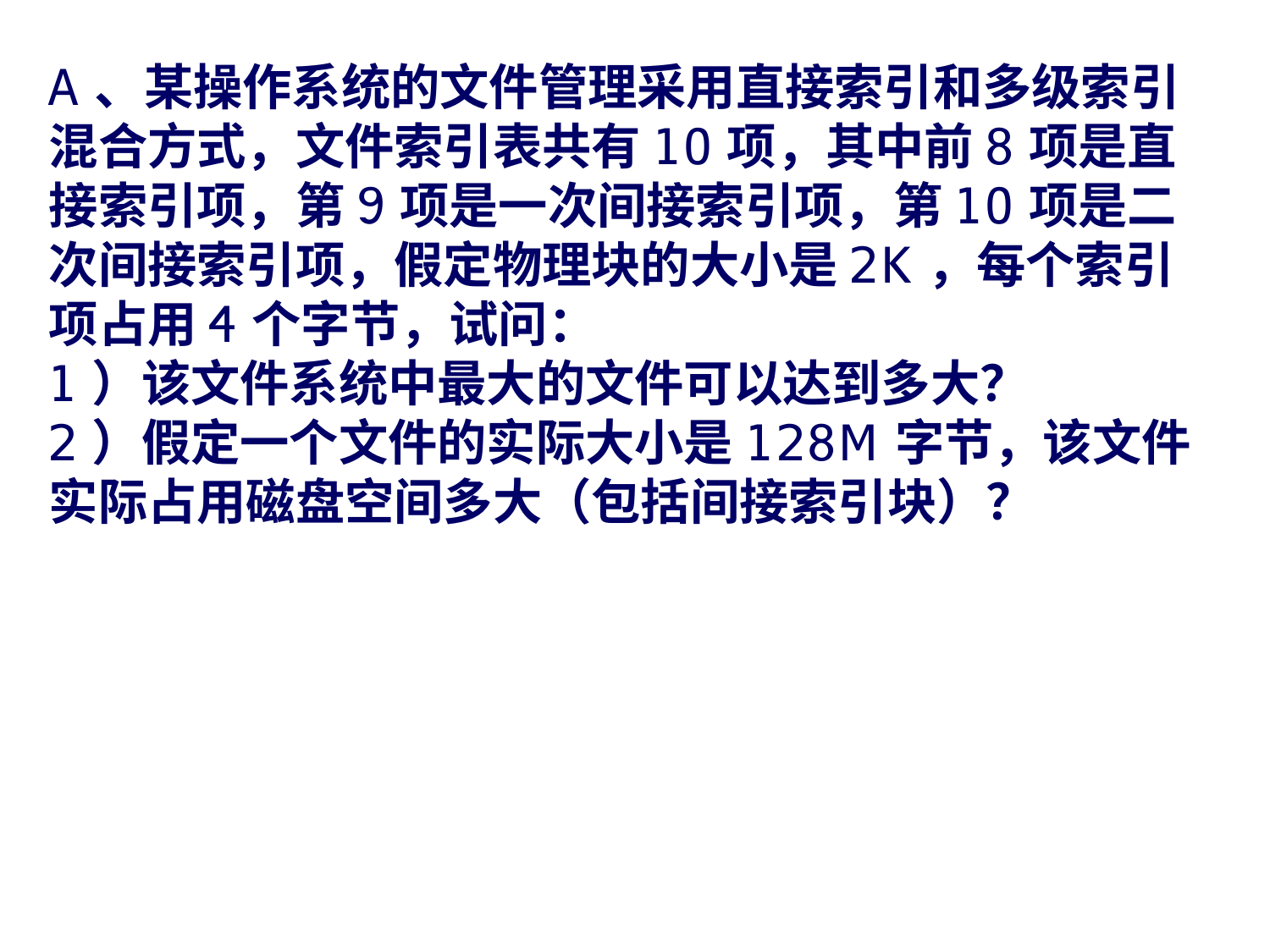

# A、某操作系统的文件管理采用直接索引和多级索引混合方式，文件索引表共有10项，其中前8项是直接索引项，第9项是一次间接索引项，第10项是二次间接索引项，假定物理块的大小是2K，每个索引项占用4个字节，试问： 1）该文件系统中最大的文件可以达到多大？ 2）假定一个文件的实际大小是128M字节，该文件实际占用磁盘空间多大（包括间接索引块）？